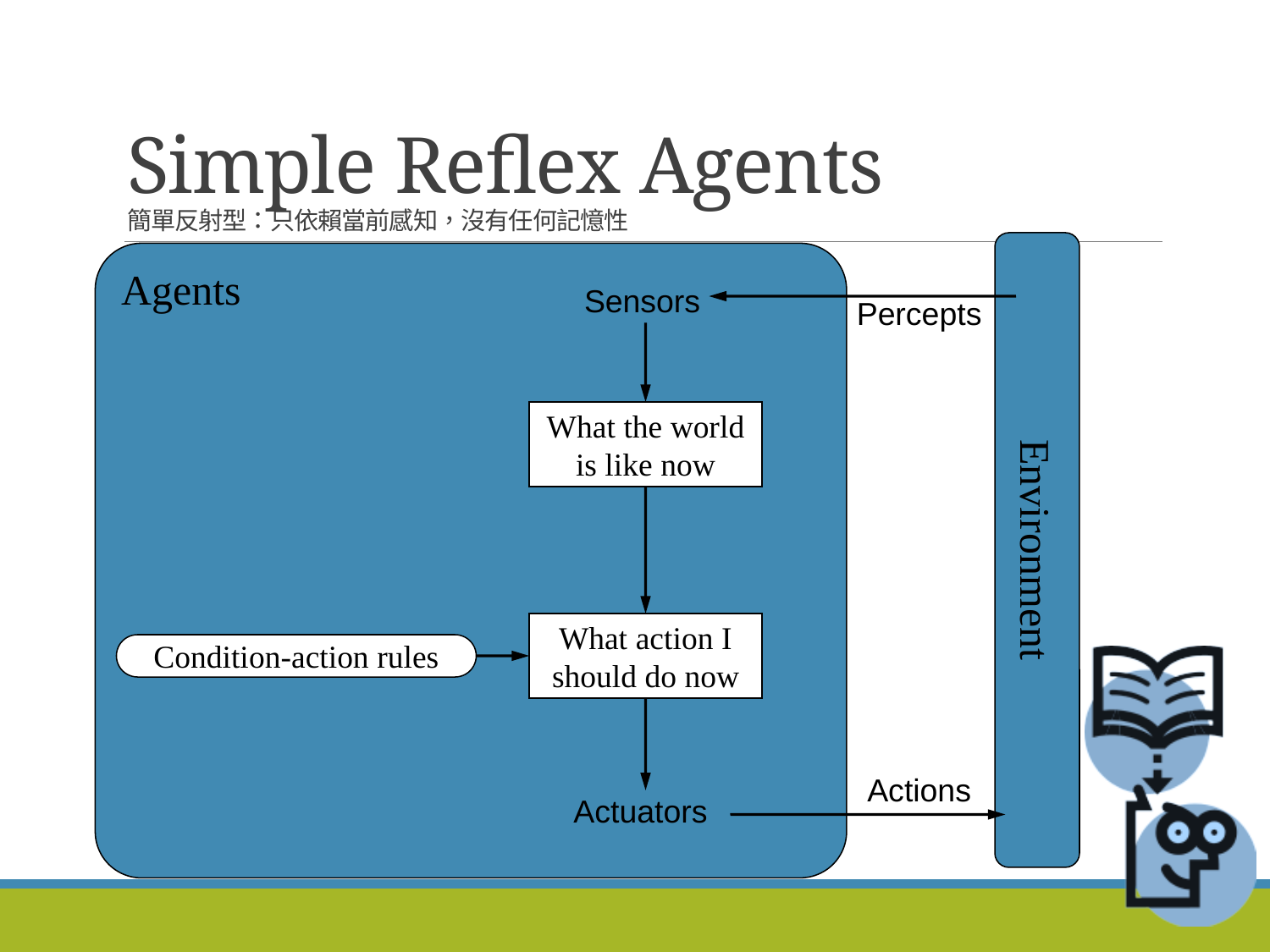

# Simple Reflex Agents 簡單反射型：只依賴當前感知，沒有任何記憶性
Environment
Agents
Sensors
Percepts

What the world is like now

What action I should do now
Condition-action rules

Actions
Actuators